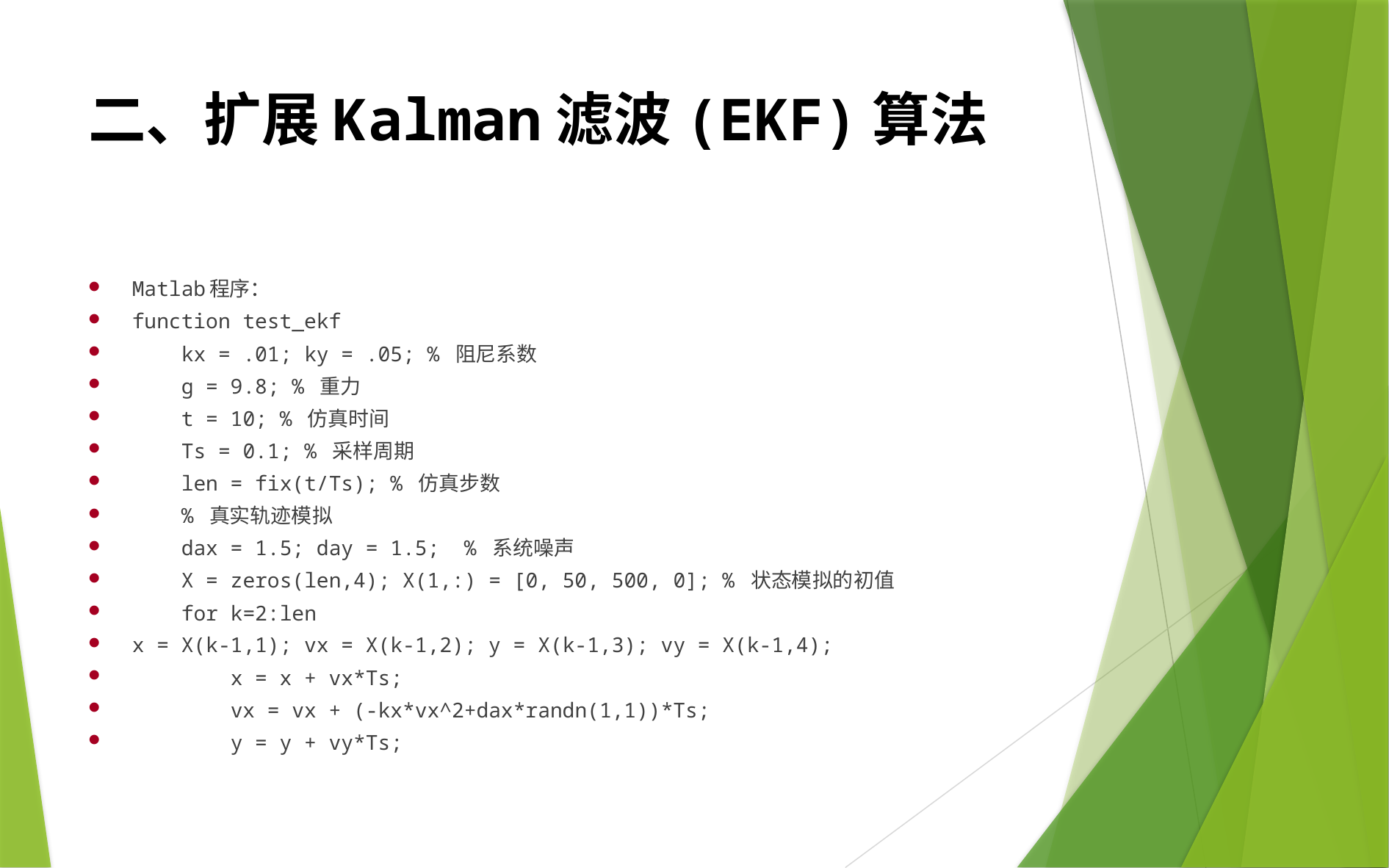

# 二、扩展Kalman滤波(EKF)算法
Matlab程序：
function test_ekf
    kx = .01; ky = .05; % 阻尼系数
    g = 9.8; % 重力
    t = 10; % 仿真时间
    Ts = 0.1; % 采样周期
    len = fix(t/Ts); % 仿真步数
    % 真实轨迹模拟
    dax = 1.5; day = 1.5;  % 系统噪声
    X = zeros(len,4); X(1,:) = [0, 50, 500, 0]; % 状态模拟的初值
    for k=2:len
x = X(k-1,1); vx = X(k-1,2); y = X(k-1,3); vy = X(k-1,4);
        x = x + vx*Ts;
        vx = vx + (-kx*vx^2+dax*randn(1,1))*Ts;
        y = y + vy*Ts;